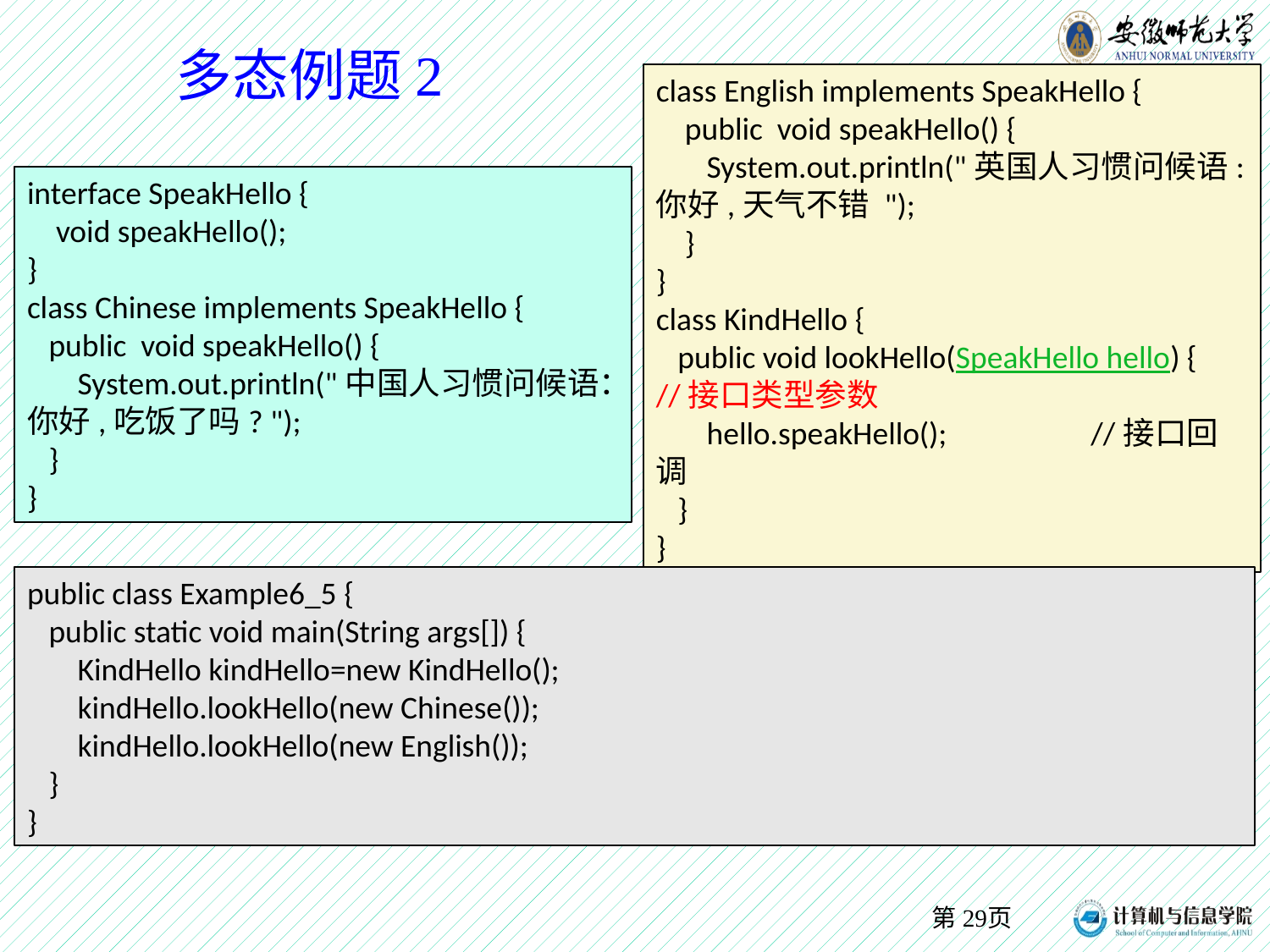

# 多态例题2
class English implements SpeakHello {
    public  void speakHello() {
       System.out.println("英国人习惯问候语:你好,天气不错 ");
    }
}
class KindHello {
   public void lookHello(SpeakHello hello) {
//接口类型参数
       hello.speakHello();                    //接口回调
   }
}
interface SpeakHello {
    void speakHello();
}
class Chinese implements SpeakHello {
   public  void speakHello() {
       System.out.println("中国人习惯问候语：你好,吃饭了吗? ");
   }
}
public class Example6_5 {
   public static void main(String args[]) {
       KindHello kindHello=new KindHello();
       kindHello.lookHello(new Chinese());
       kindHello.lookHello(new English());
   }
}
第29页